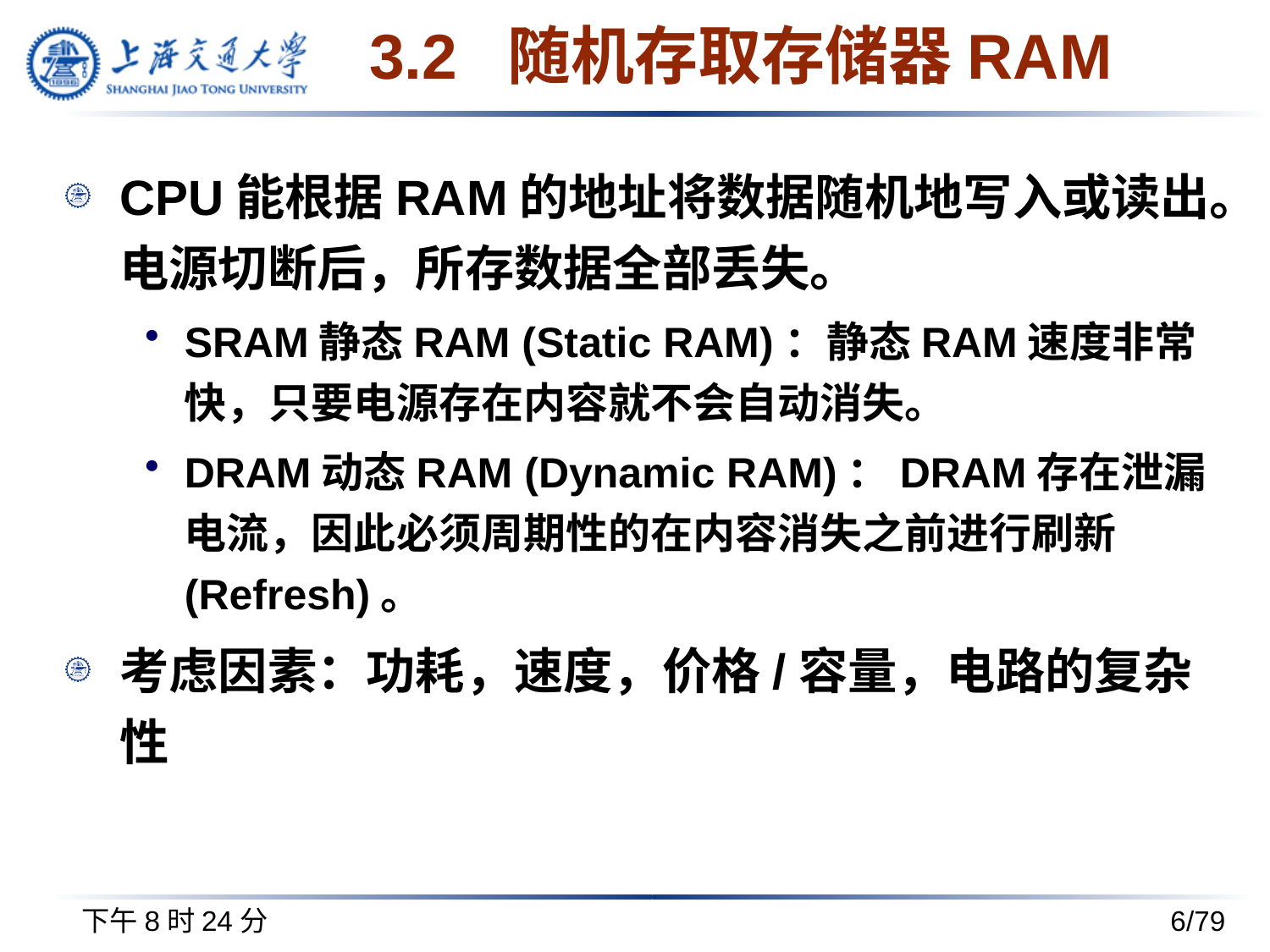

# 3.2  随机存取存储器RAM
CPU能根据RAM的地址将数据随机地写入或读出。电源切断后，所存数据全部丢失。
SRAM静态RAM (Static RAM)：静态RAM速度非常快，只要电源存在内容就不会自动消失。
DRAM动态RAM (Dynamic RAM)：DRAM存在泄漏电流，因此必须周期性的在内容消失之前进行刷新(Refresh)。
考虑因素：功耗，速度，价格/容量，电路的复杂性
下午8时24分
6/79